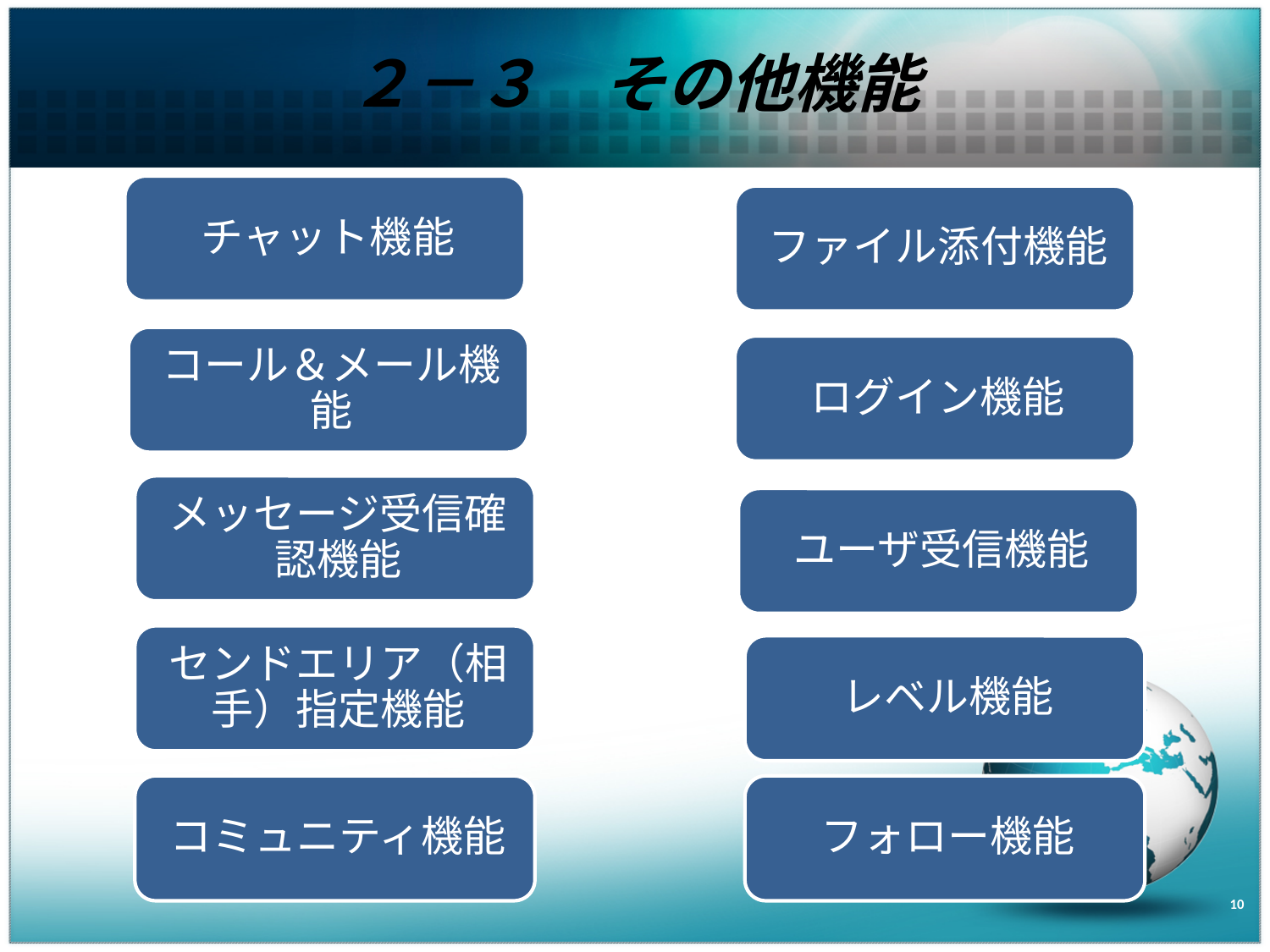

# ２－３　その他機能
チャット機能
コール＆メール機能
メッセージ受信確認機能
センドエリア（相手）指定機能
コミュニティ機能
ファイル添付機能
ログイン機能
ユーザ受信機能
レベル機能
フォロー機能
10